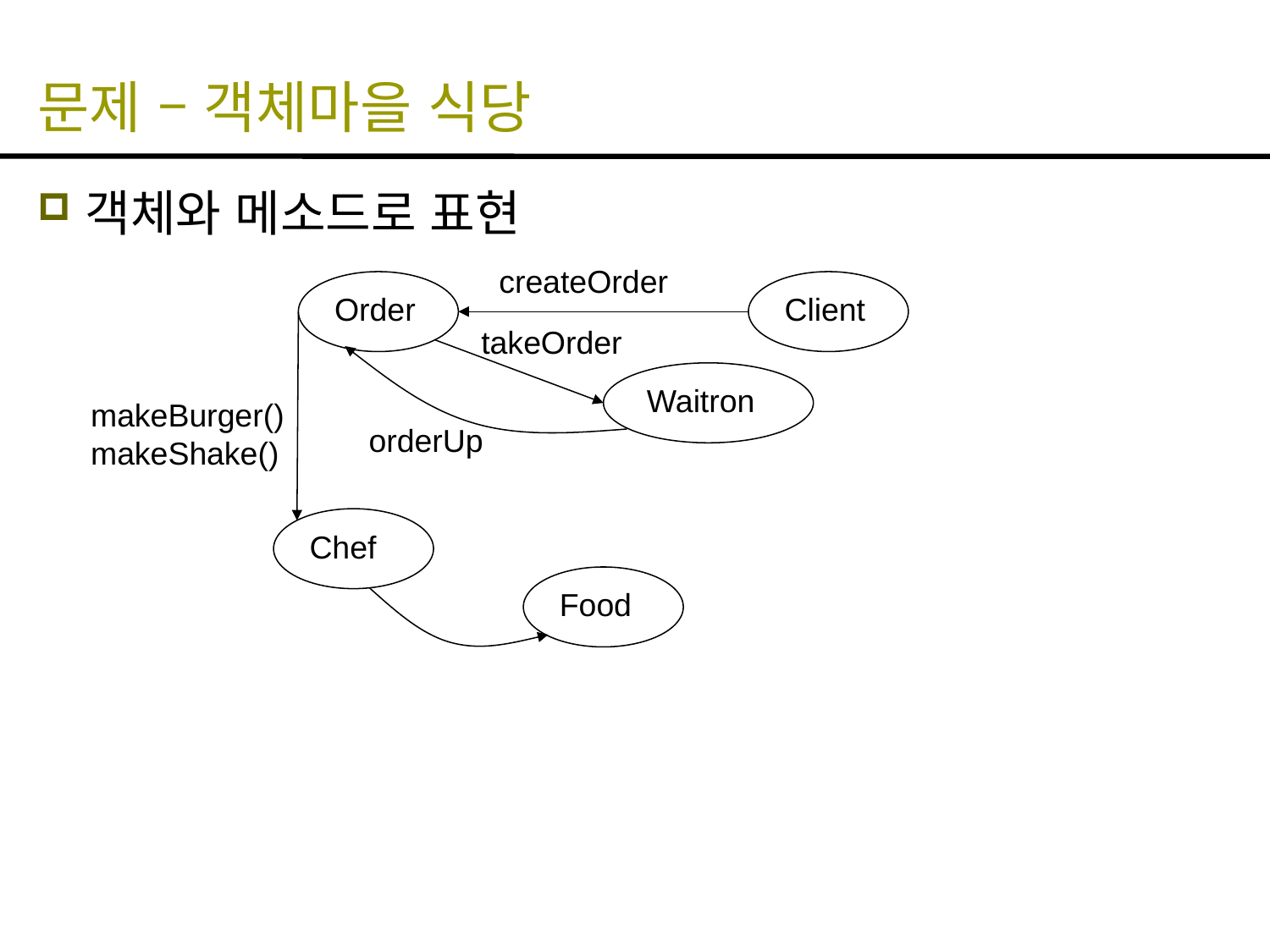

# 문제 – 객체마을 식당
객체와 메소드로 표현

createOrder
Order
Client
takeOrder

Waitron
makeBurger()
makeShake()
orderUp
Chef
Food